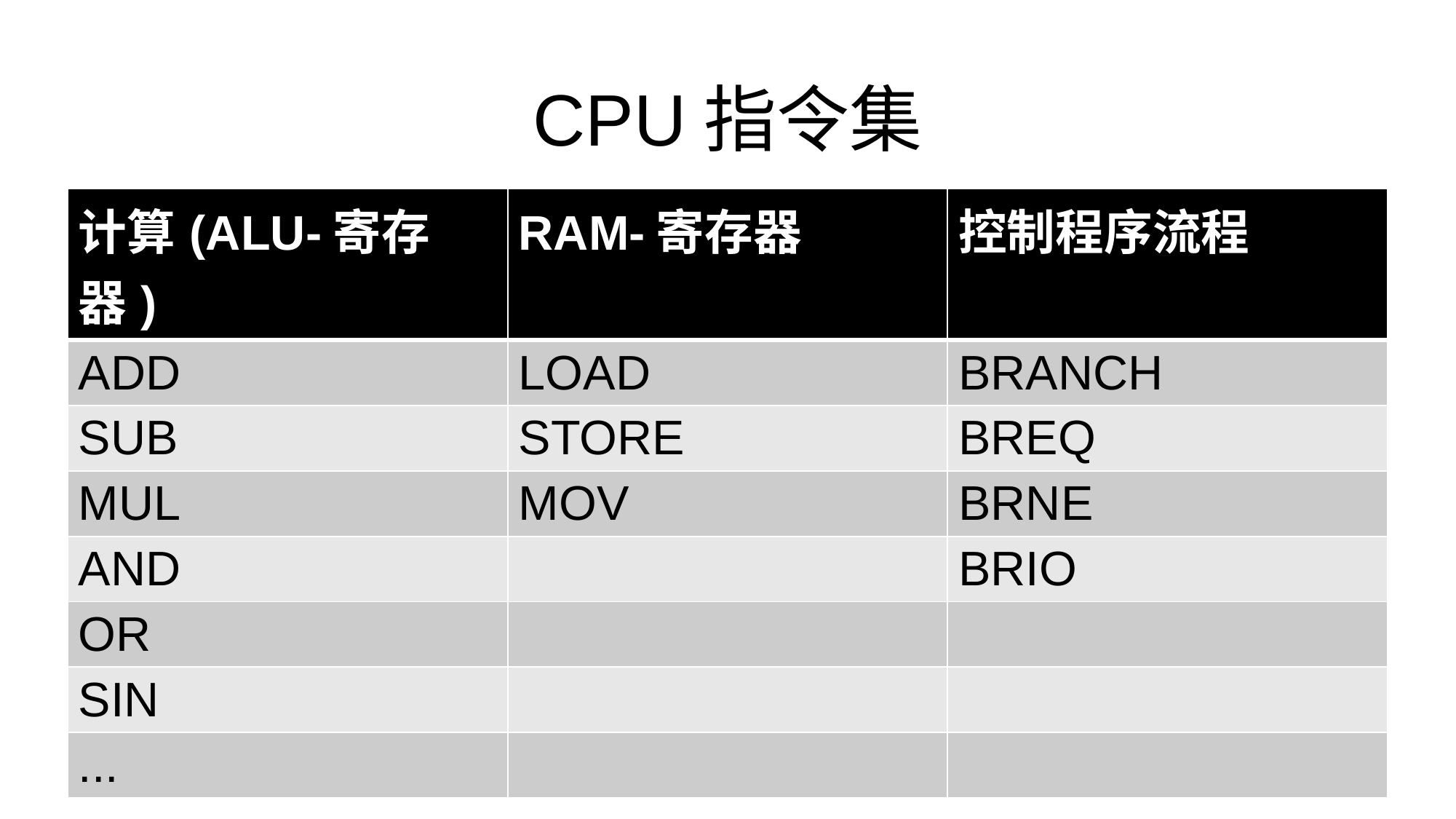

# CPU指令集
| 计算(ALU-寄存器) | RAM-寄存器 | 控制程序流程 |
| --- | --- | --- |
| ADD | LOAD | BRANCH |
| SUB | STORE | BREQ |
| MUL | MOV | BRNE |
| AND |  | BRIO |
| OR |  |  |
| SIN |  |  |
| ... |  |  |